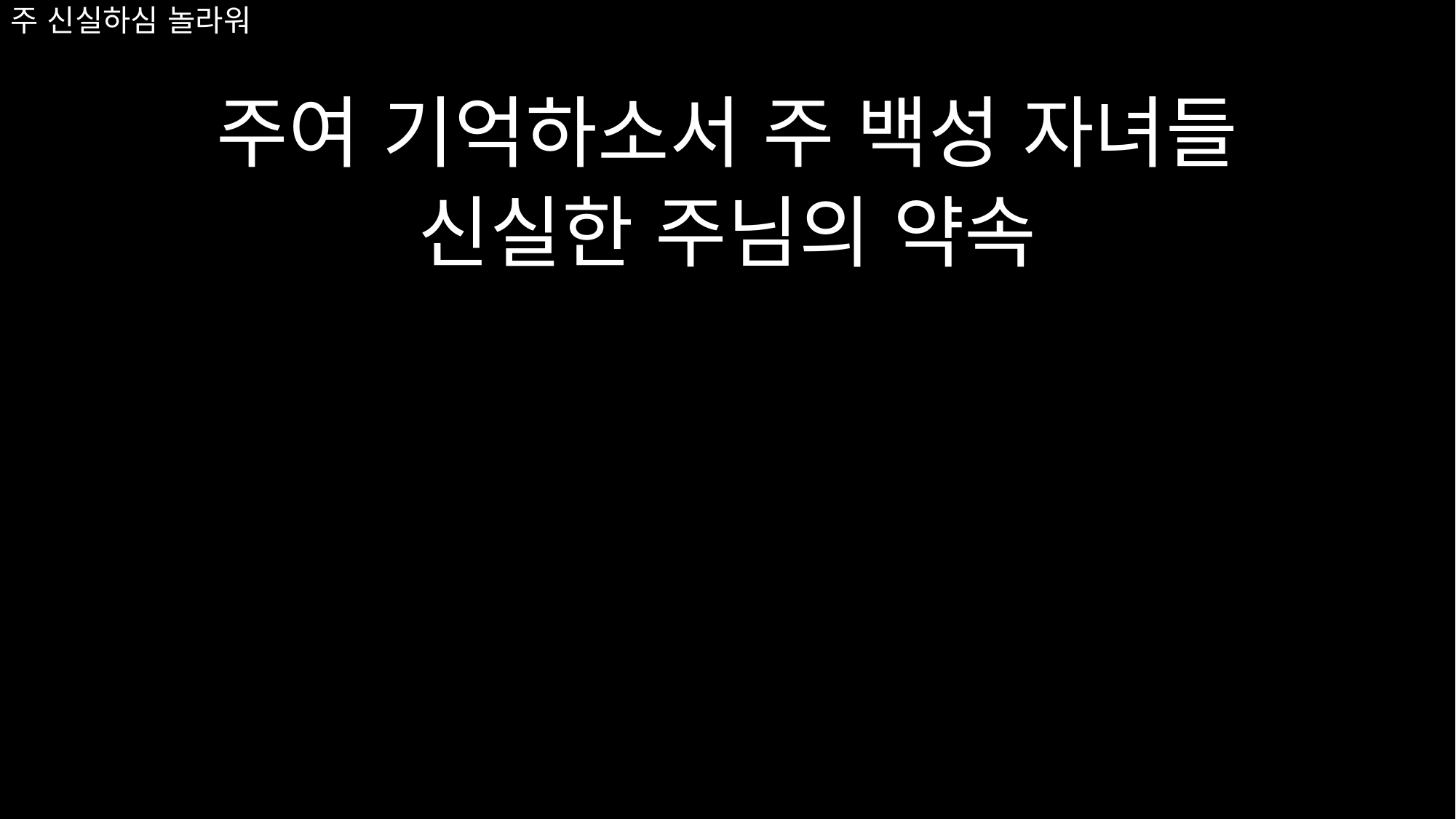

# 주 신실하심 놀라워
주여 기억하소서 주 백성 자녀들
신실한 주님의 약속